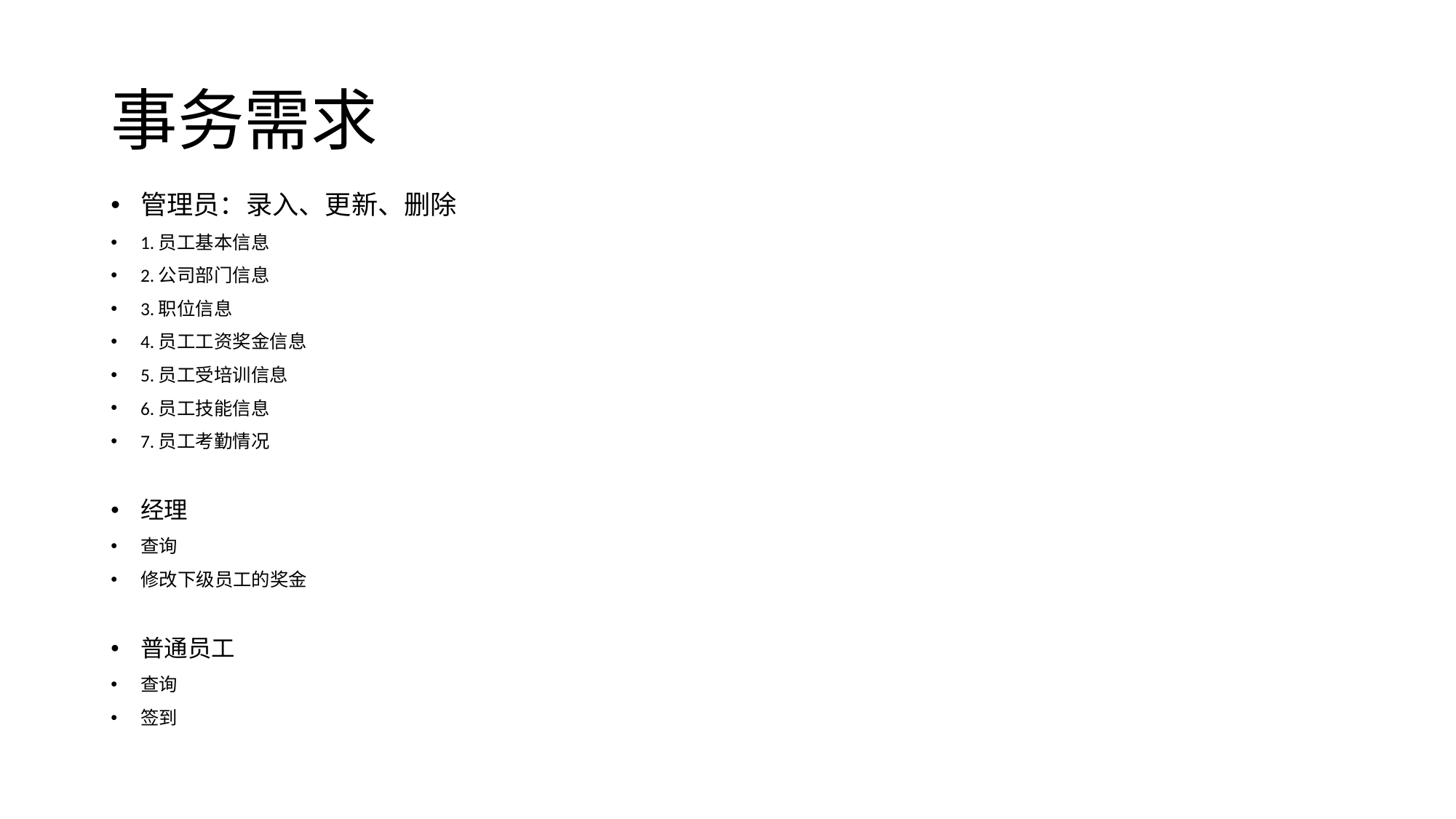

# 事务需求
管理员：录入、更新、删除
1.员工基本信息
2.公司部门信息
3.职位信息
4.员工工资奖金信息
5.员工受培训信息
6.员工技能信息
7.员工考勤情况

经理
查询
修改下级员工的奖金

普通员工
查询
签到